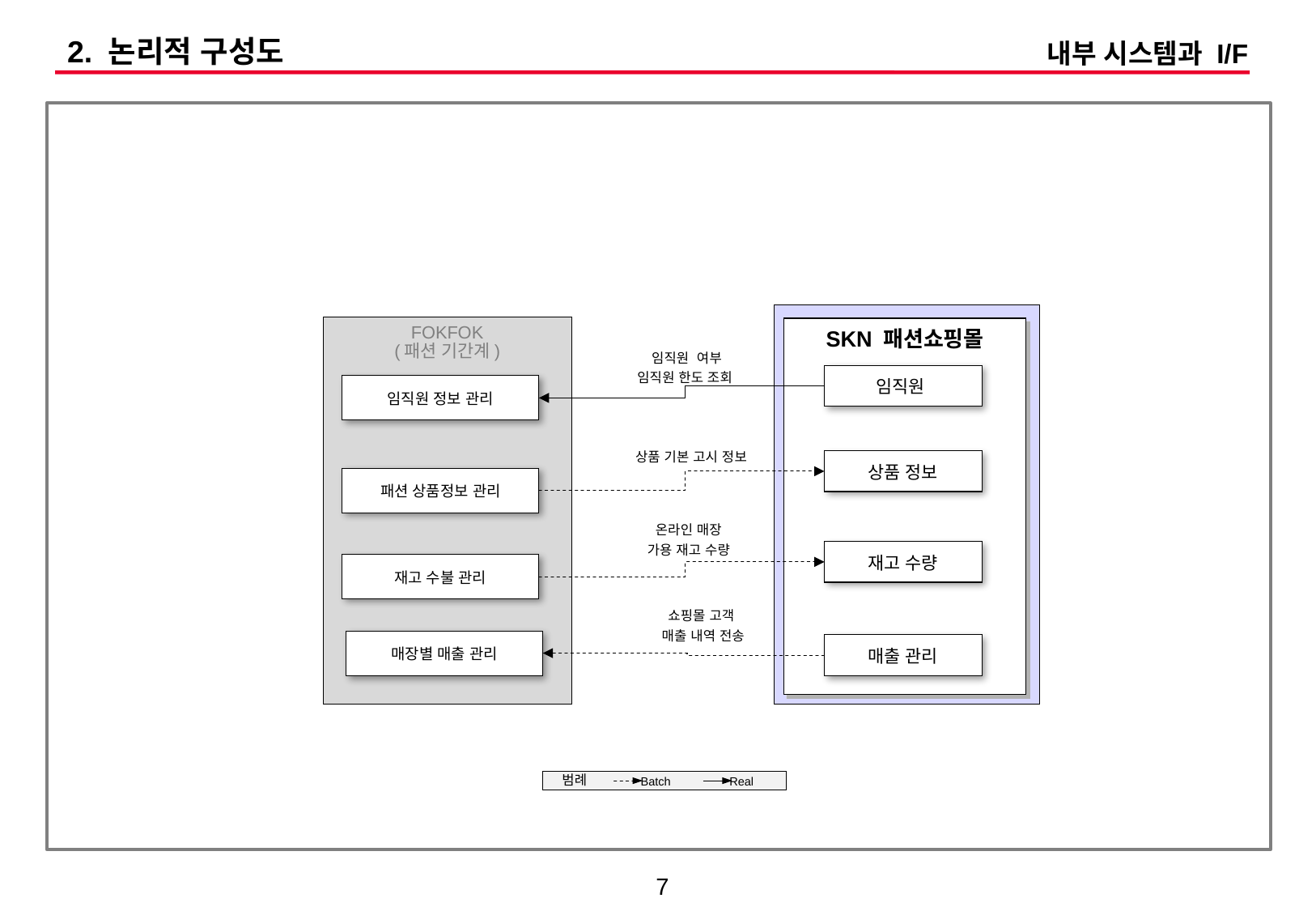

# 2. 논리적 구성도
내부 시스템과 I/F

FOKFOK
(패션 기간계)
SKN 패션쇼핑몰

임직원  여부
임직원 한도 조회
임직원
임직원 정보 관리
상품 기본 고시 정보
상품 정보
패션 상품정보 관리
온라인 매장
가용 재고 수량
재고 수량
재고 수불 관리
쇼핑몰 고객
매출 내역 전송
매장별 매출 관리
매출 관리
범례
Batch
Real